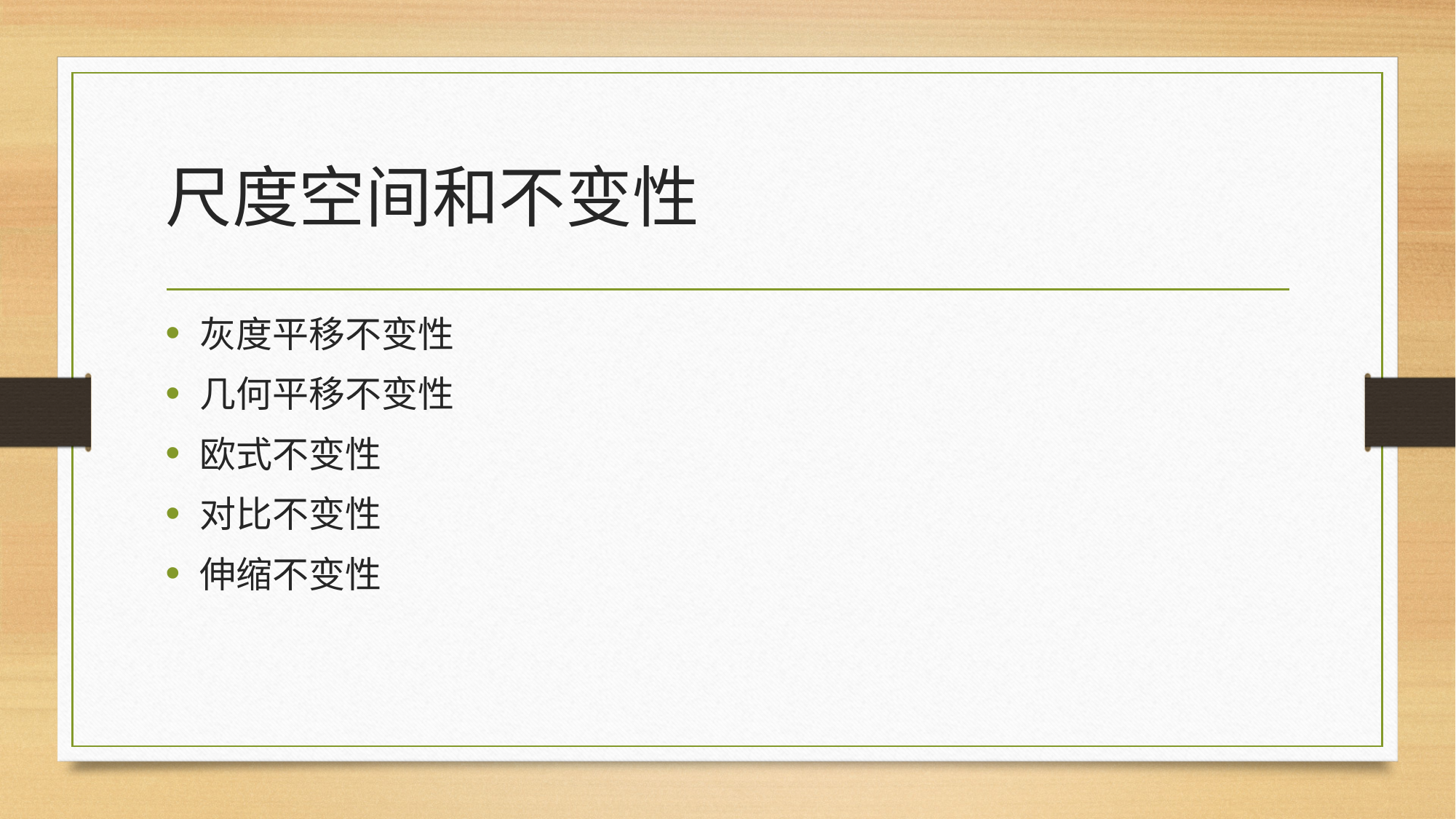

# 尺度空间和不变性
灰度平移不变性
几何平移不变性
欧式不变性
对比不变性
伸缩不变性